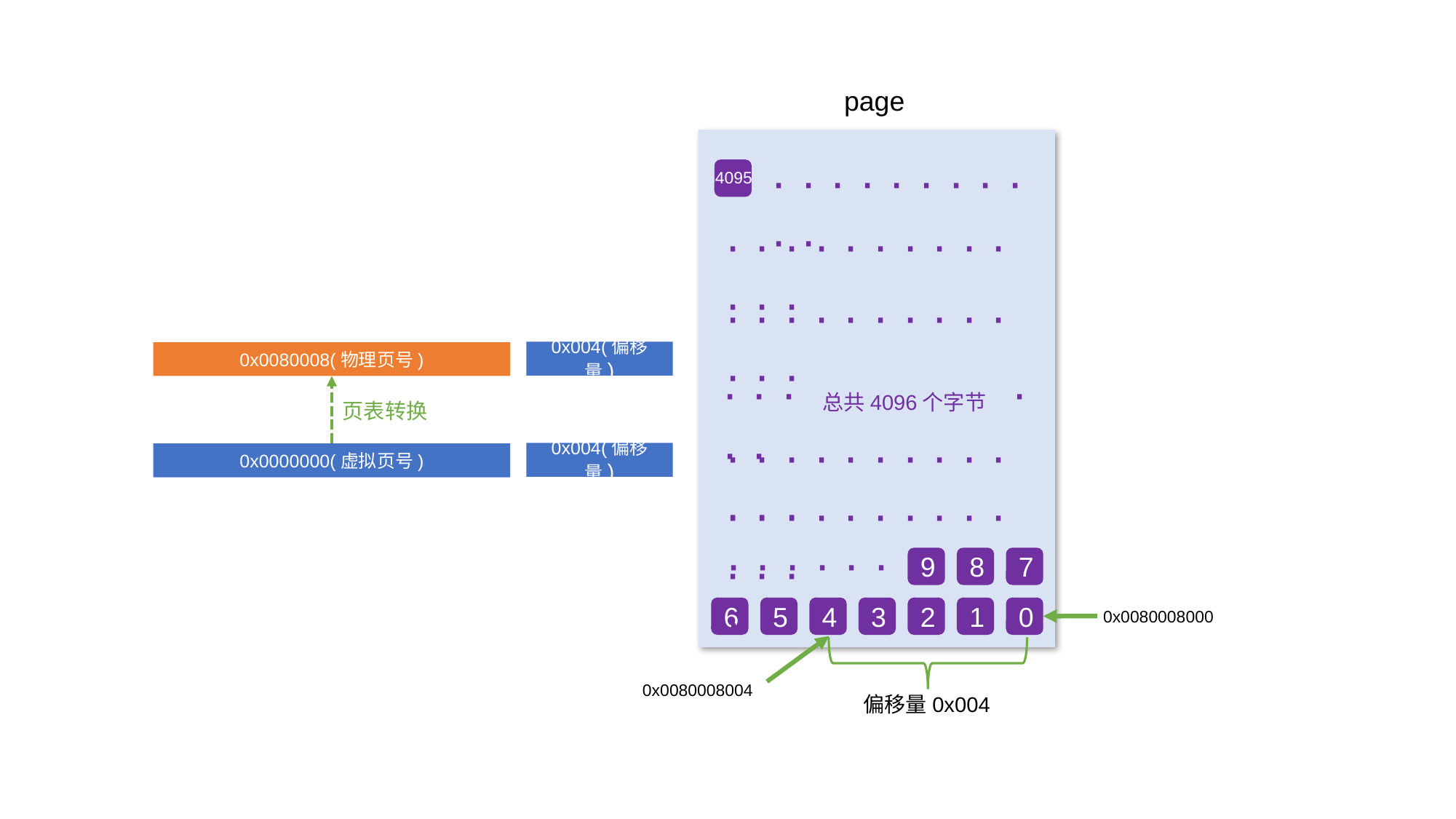

page

· · · · · · · · · · ·

4095
· · · · · · · · · · · · ·
· · · · · · · · · · · · ·
· · · 总共4096个字节 · · ·
· · · · · · · · · · · · ·
· · · · · · · · · · · · ·
· · · · · · ·
9
8
7
6
5
4
3
2
1
0
0x004(偏移量)
0x0080008(物理页号)
页表转换
0x004(偏移量)
0x0000000(虚拟页号)

0x0080008000
0x0080008004
偏移量0x004